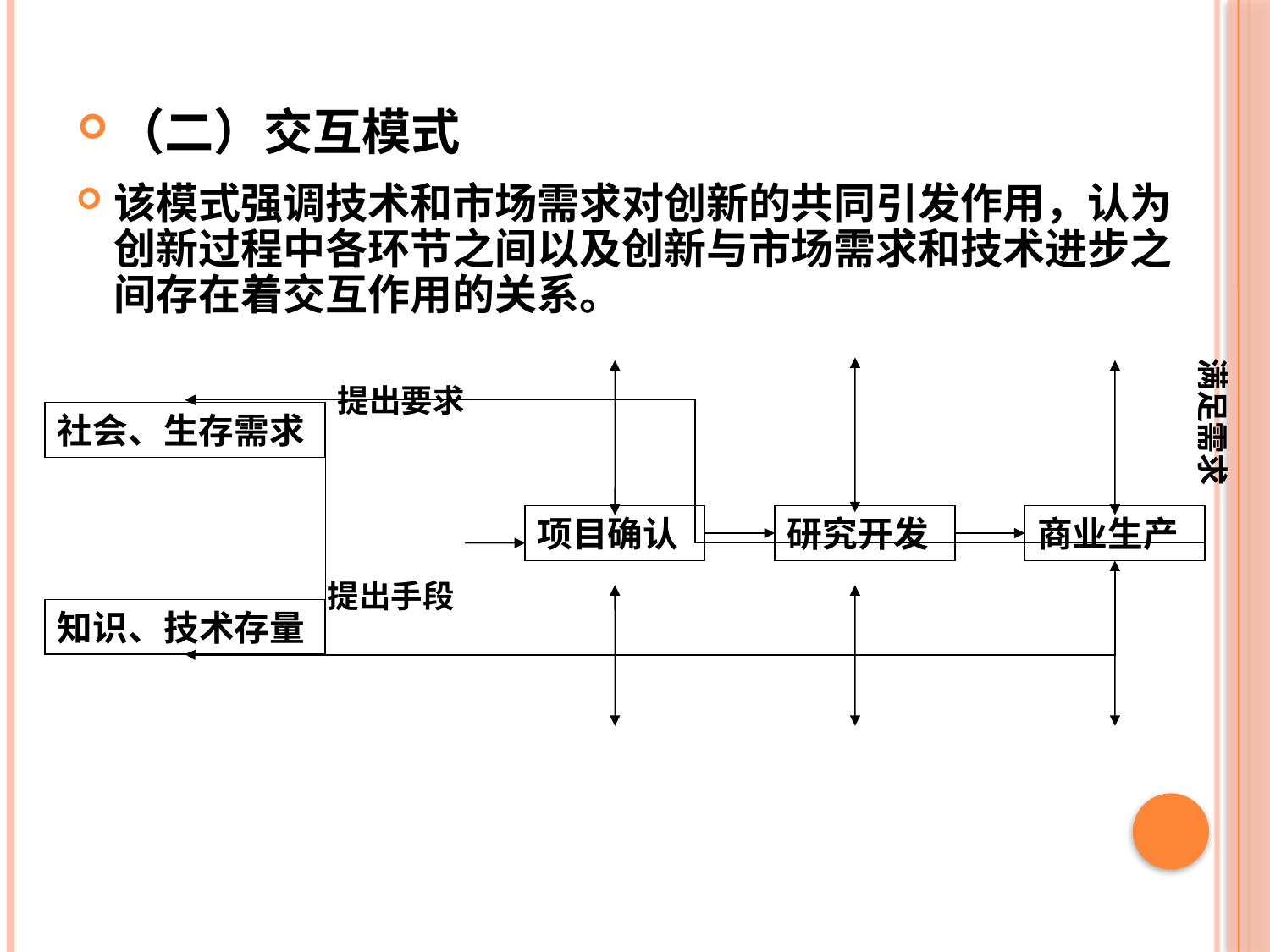

# （二）交互模式
该模式强调技术和市场需求对创新的共同引发作用，认为创新过程中各环节之间以及创新与市场需求和技术进步之间存在着交互作用的关系。
满足需求

提出要求
社会、生存需求
项目确认
研究开发
商业生产

提出手段

知识、技术存量